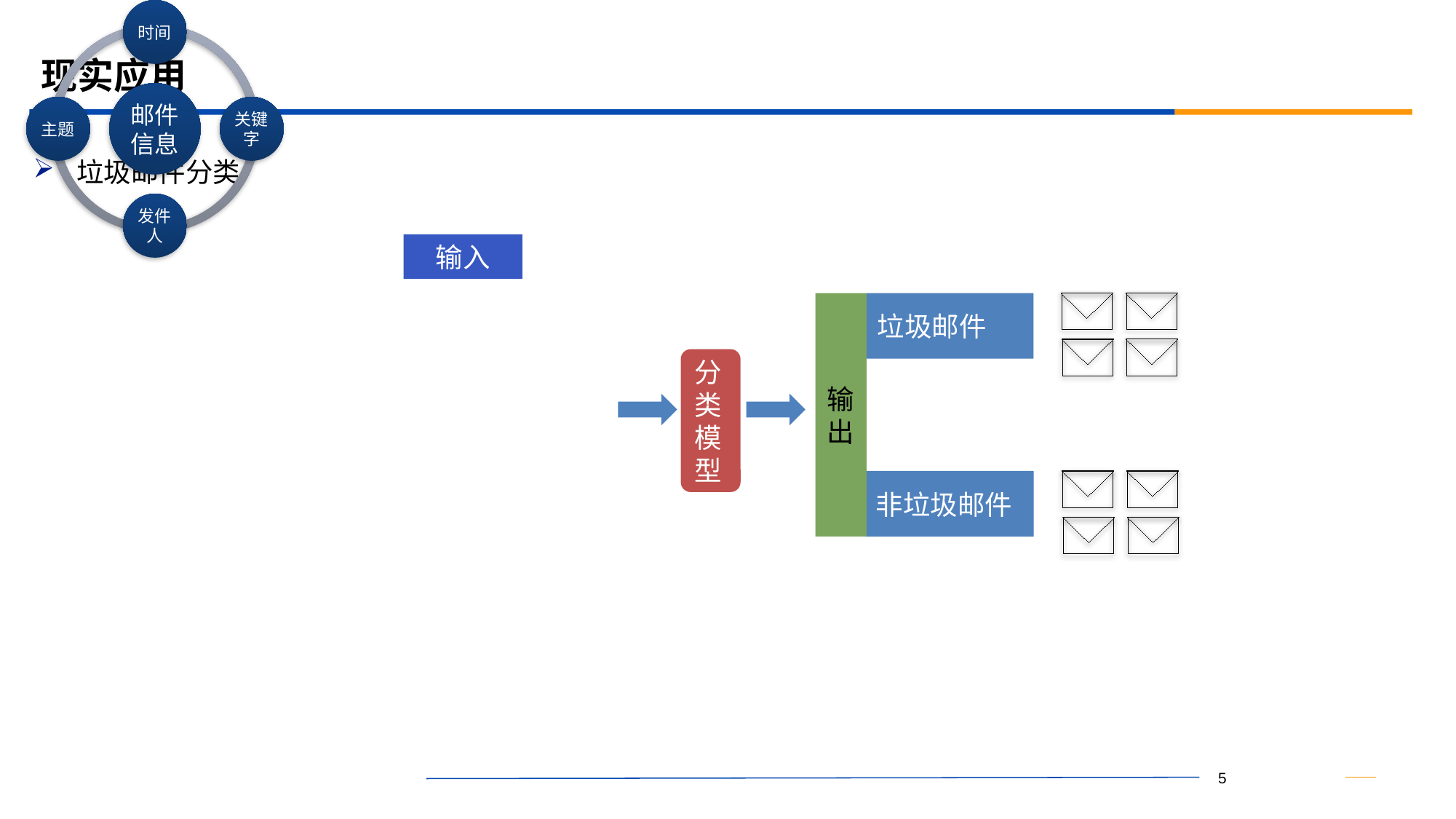

# 现实应用
垃圾邮件分类

输入
邮件信息
时间
关键字
发件人
主题

输出
垃圾邮件

分类模型

非垃圾邮件